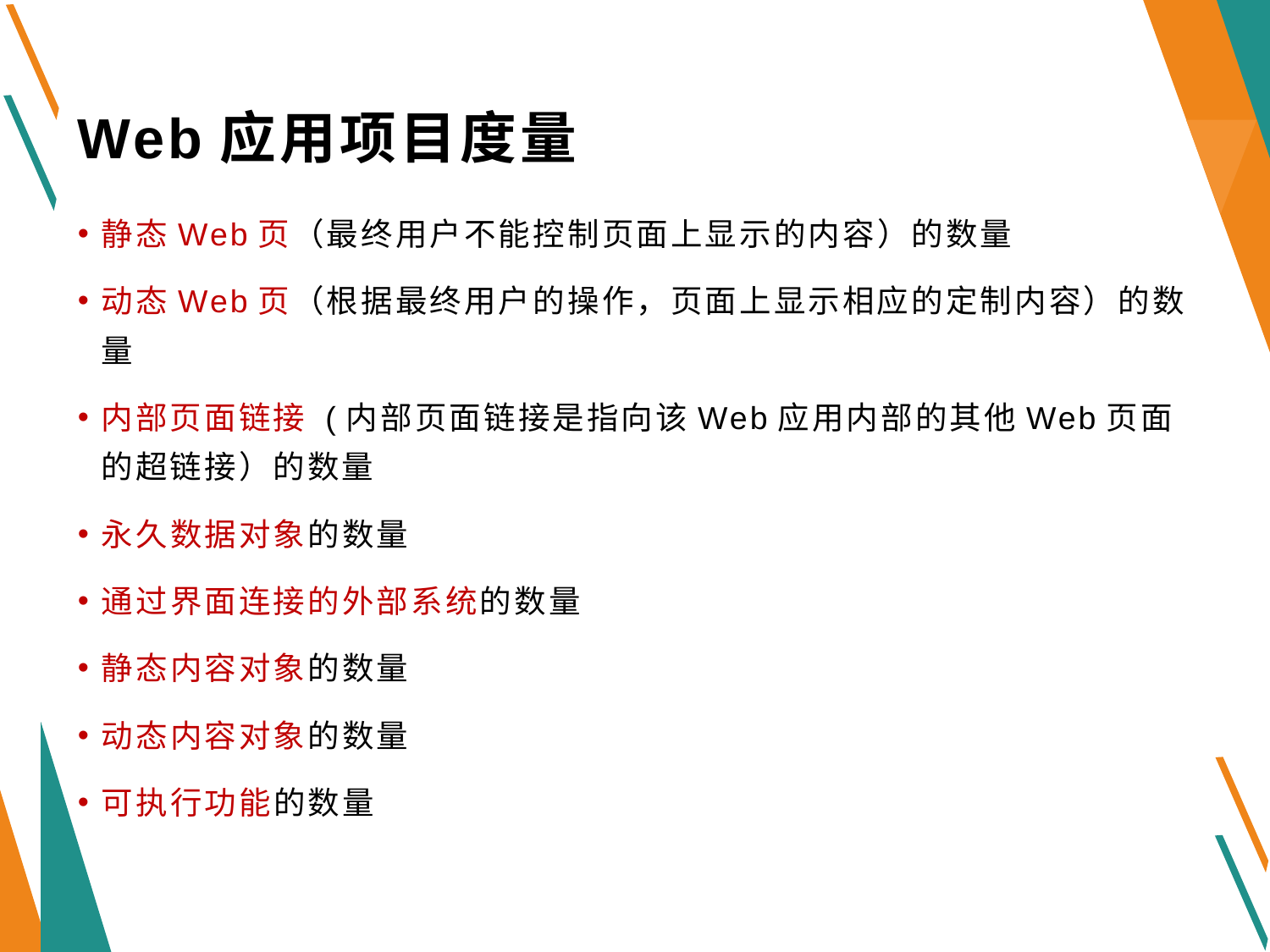

# Web应用项目度量
静态Web页（最终用户不能控制页面上显示的内容）的数量
动态Web页（根据最终用户的操作，页面上显示相应的定制内容）的数量
内部页面链接 (内部页面链接是指向该Web应用内部的其他Web页面的超链接）的数量
永久数据对象的数量
通过界面连接的外部系统的数量
静态内容对象的数量
动态内容对象的数量
可执行功能的数量
21